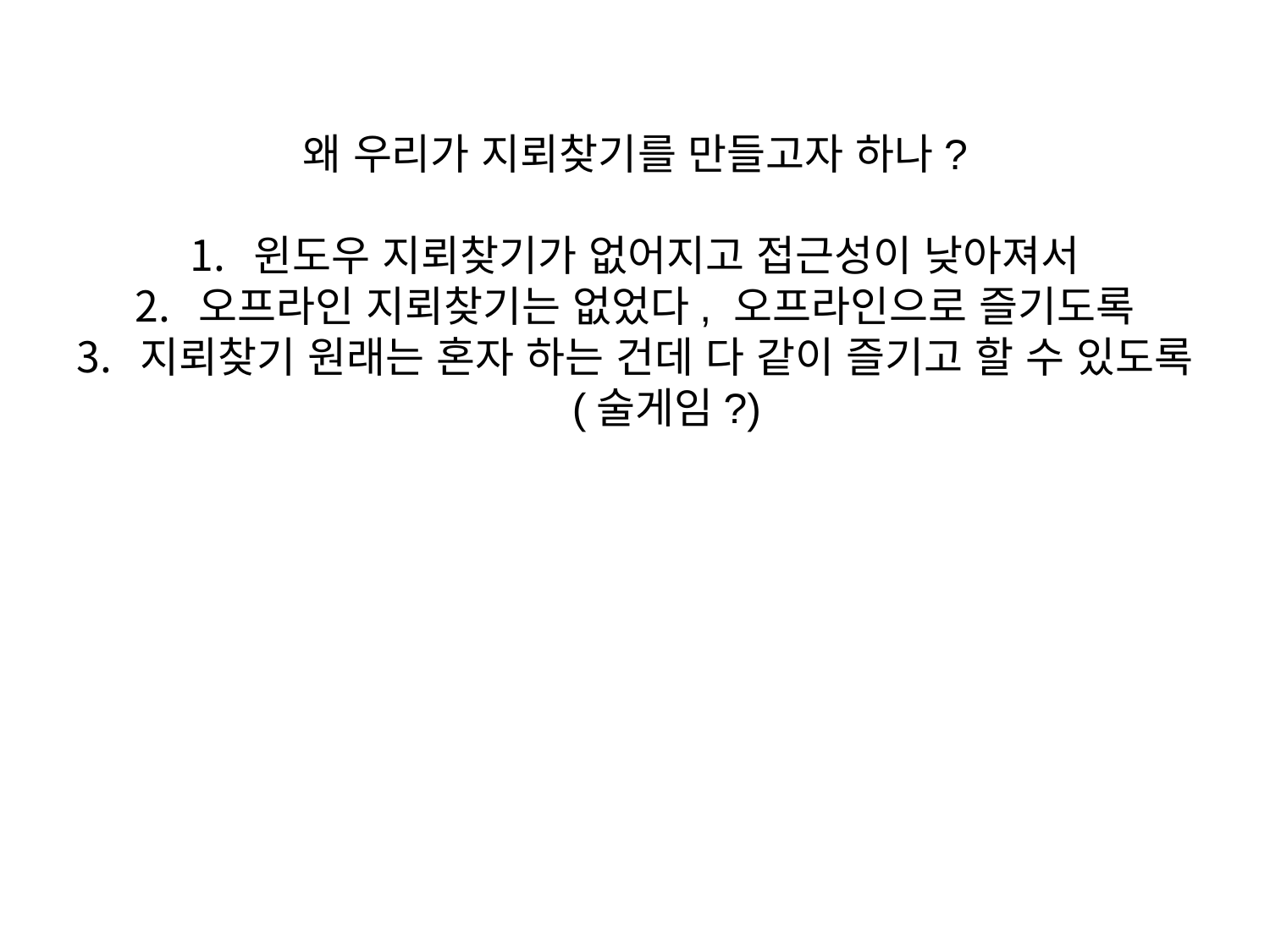

왜 우리가 지뢰찾기를 만들고자 하나?

윈도우 지뢰찾기가 없어지고 접근성이 낮아져서
오프라인 지뢰찾기는 없었다, 오프라인으로 즐기도록
지뢰찾기 원래는 혼자 하는 건데 다 같이 즐기고 할 수 있도록 (술게임?)